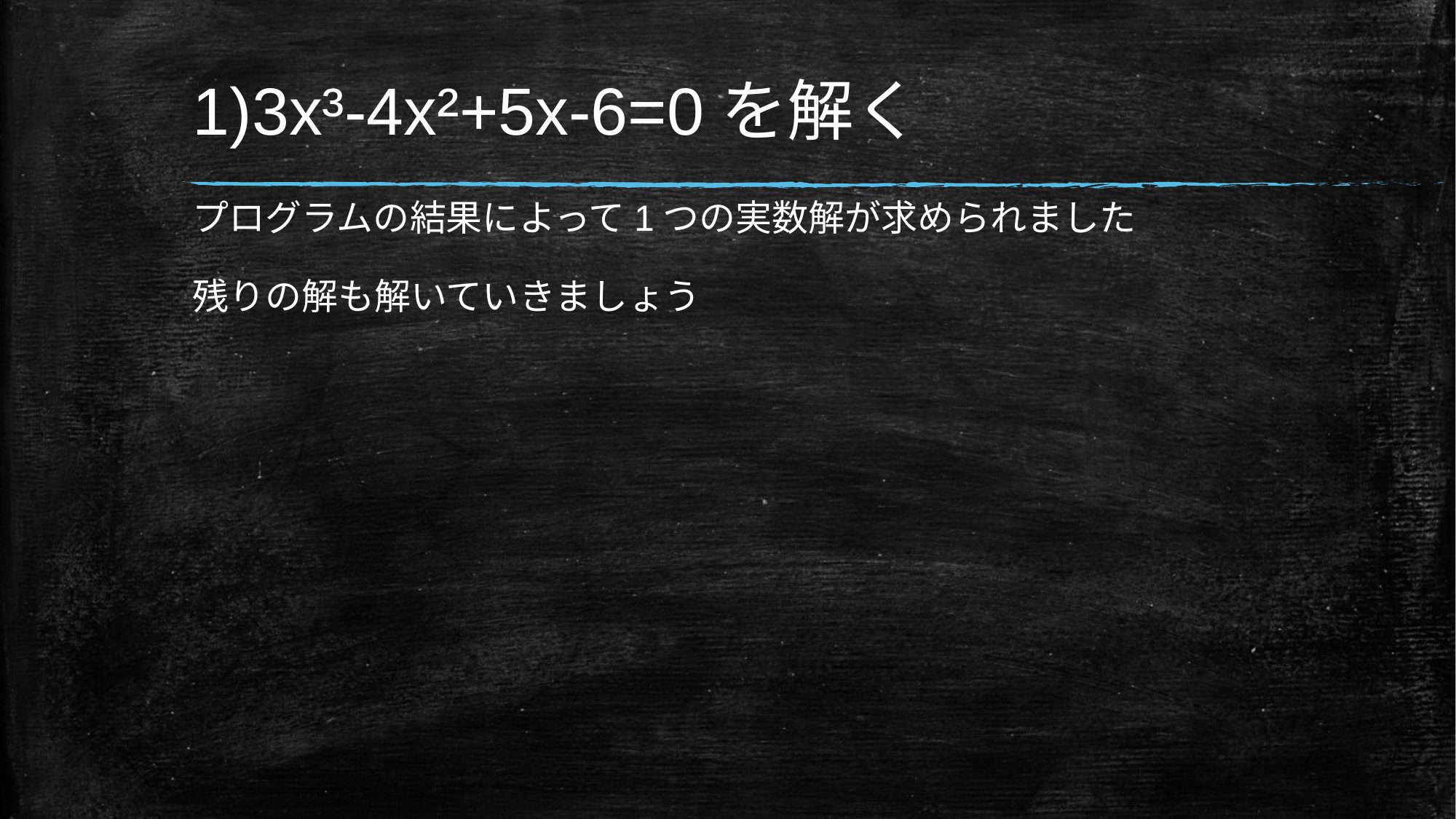

# 1)3x³-4x²+5x-6=0を解く
プログラムの結果によって1つの実数解が求められました

残りの解も解いていきましょう